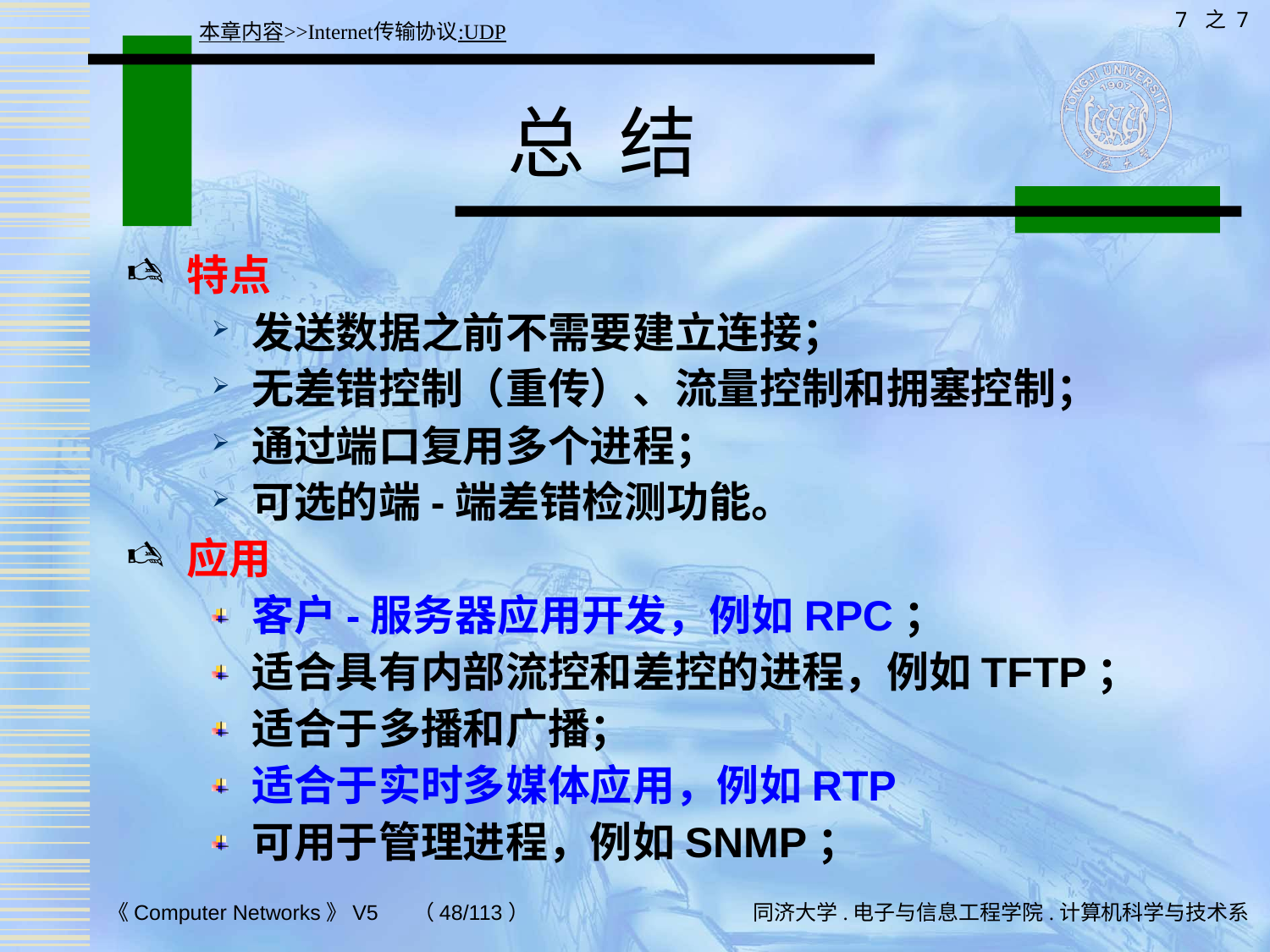

7 之 7
本章内容>>Internet传输协议:UDP
# 总  结
特点
发送数据之前不需要建立连接；
无差错控制（重传）、流量控制和拥塞控制；
通过端口复用多个进程；
可选的端-端差错检测功能。
应用
客户-服务器应用开发，例如RPC；
适合具有内部流控和差控的进程，例如TFTP；
适合于多播和广播；
适合于实时多媒体应用，例如RTP
可用于管理进程，例如SNMP；